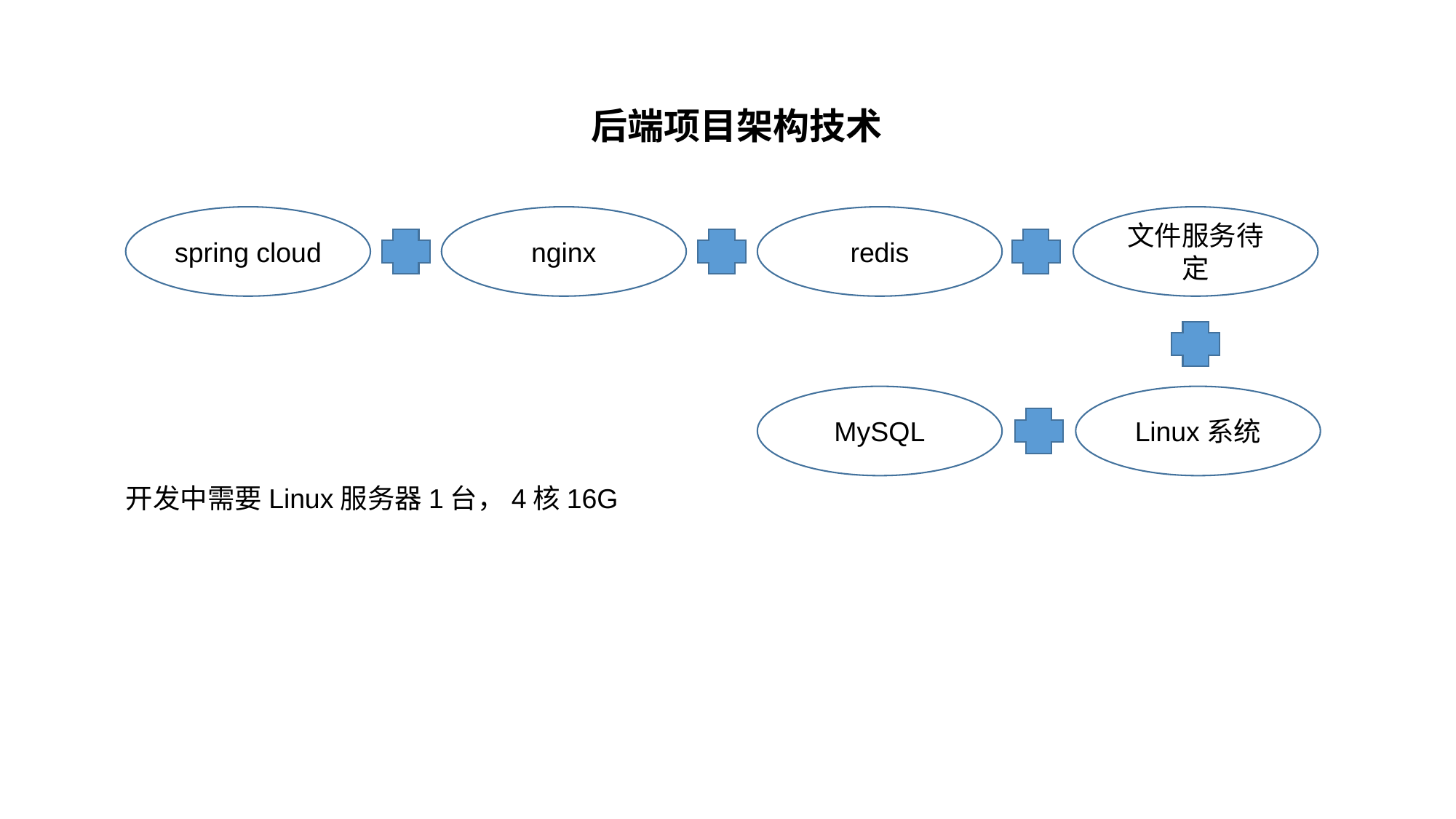

后端项目架构技术
spring cloud
nginx
redis
文件服务待定

MySQL
Linux系统

开发中需要Linux服务器1台，4核16G